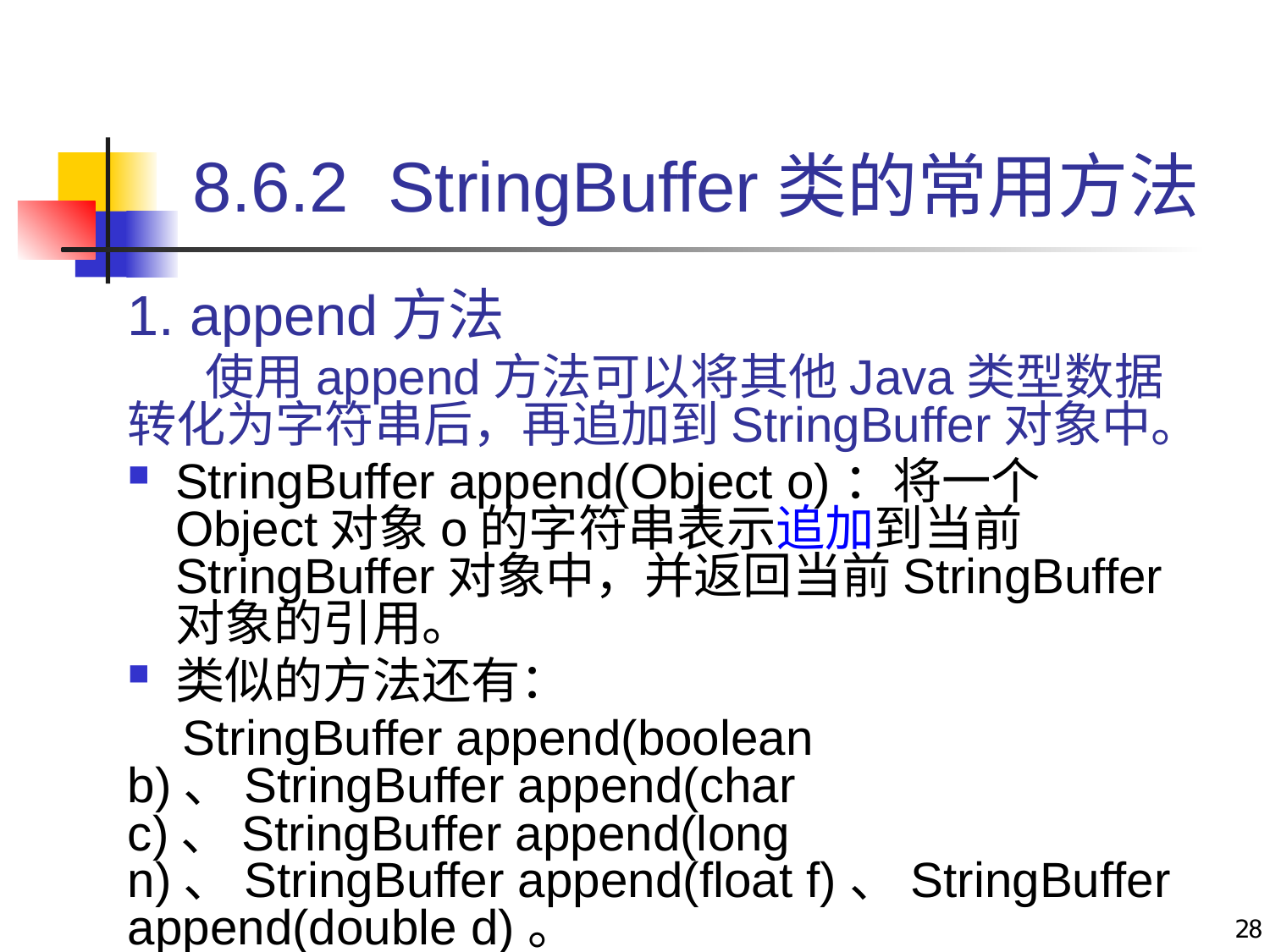

# 8.6.2  StringBuffer类的常用方法
1. append方法
      使用append方法可以将其他Java类型数据转化为字符串后，再追加到StringBuffer对象中。
StringBuffer append(Object o)：将一个Object对象o的字符串表示追加到当前StringBuffer对象中，并返回当前StringBuffer对象的引用。
类似的方法还有：
    StringBuffer append(boolean b)、StringBuffer append(char c)、StringBuffer append(long n)、StringBuffer append(float f)、StringBuffer append(double d)。
28